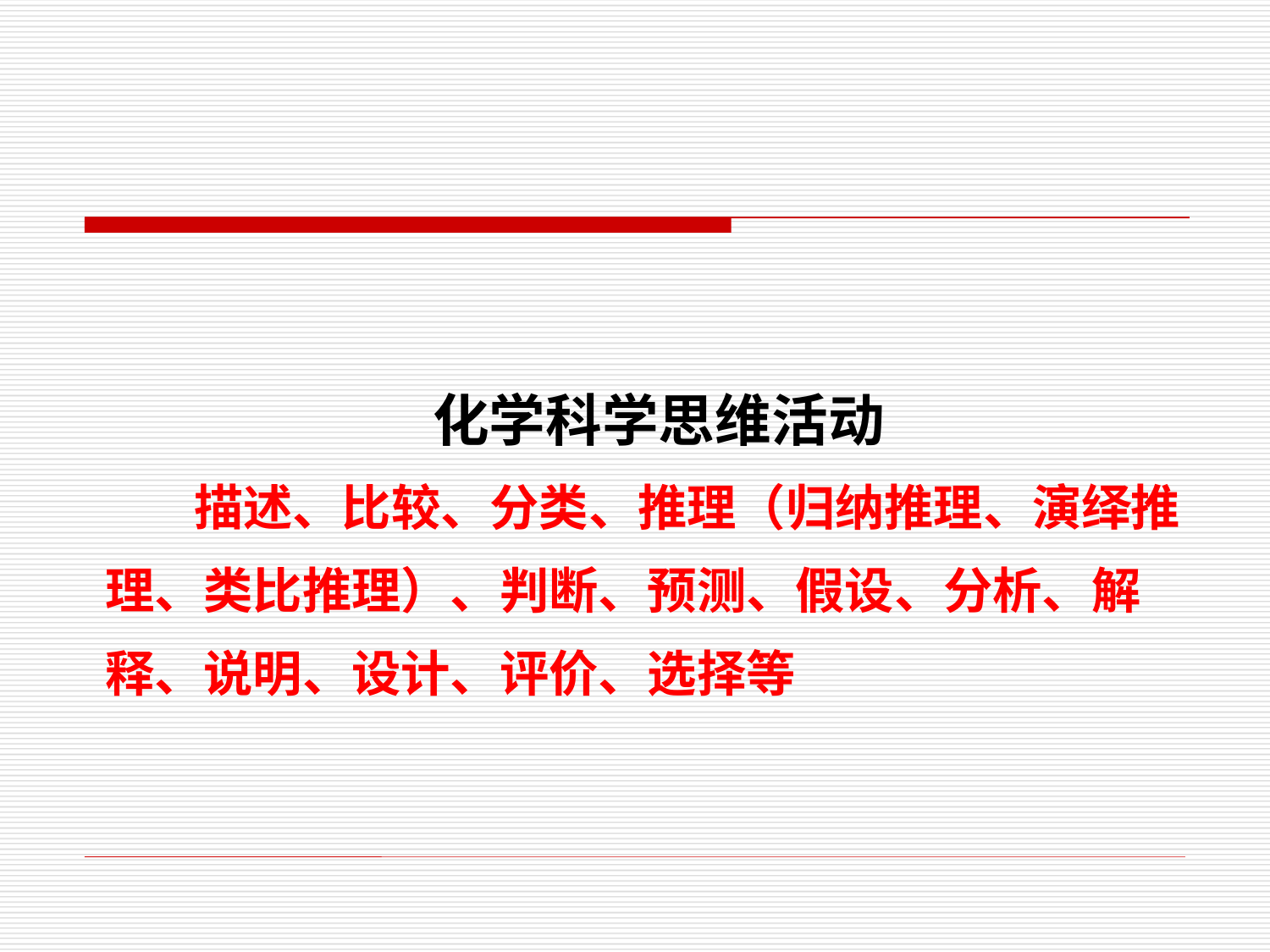

化学科学思维活动
       描述、比较、分类、推理（归纳推理、演绎推理、类比推理）、判断、预测、假设、分析、解释、说明、设计、评价、选择等